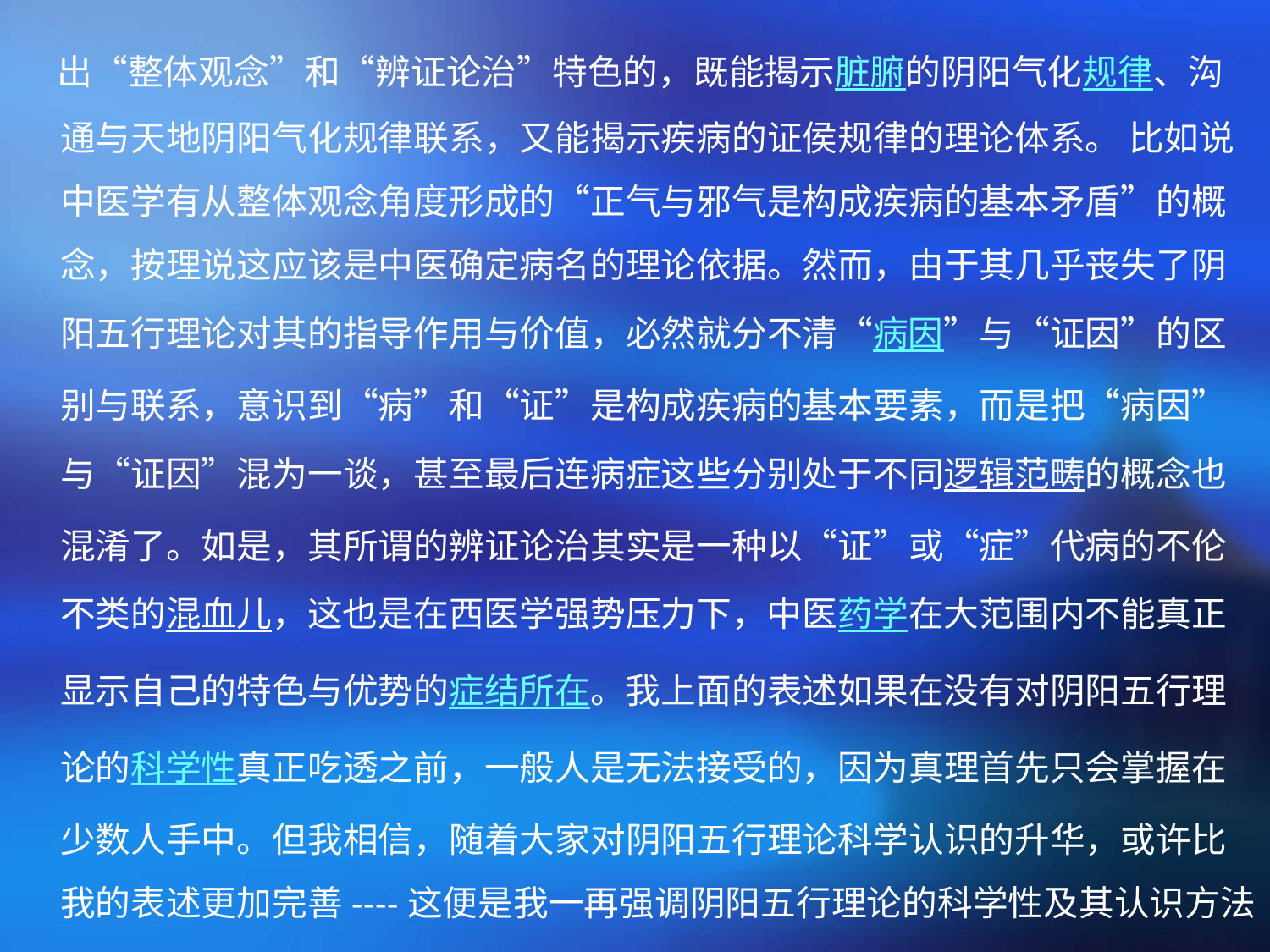

出“整体观念”和“辨证论治”特色的，既能揭示脏腑的阴阳气化规律、沟通与天地阴阳气化规律联系，又能揭示疾病的证侯规律的理论体系。 比如说中医学有从整体观念角度形成的“正气与邪气是构成疾病的基本矛盾”的概念，按理说这应该是中医确定病名的理论依据。然而，由于其几乎丧失了阴阳五行理论对其的指导作用与价值，必然就分不清“病因”与“证因”的区别与联系，意识到“病”和“证”是构成疾病的基本要素，而是把“病因”与“证因”混为一谈，甚至最后连病症这些分别处于不同逻辑范畴的概念也混淆了。如是，其所谓的辨证论治其实是一种以“证”或“症”代病的不伦不类的混血儿，这也是在西医学强势压力下，中医药学在大范围内不能真正显示自己的特色与优势的症结所在。我上面的表述如果在没有对阴阳五行理论的科学性真正吃透之前，一般人是无法接受的，因为真理首先只会掌握在少数人手中。但我相信，随着大家对阴阳五行理论科学认识的升华，或许比我的表述更加完善----这便是我一再强调阴阳五行理论的科学性及其认识方法重要性的初衷----如是，乃我中医药学事业的荣幸！